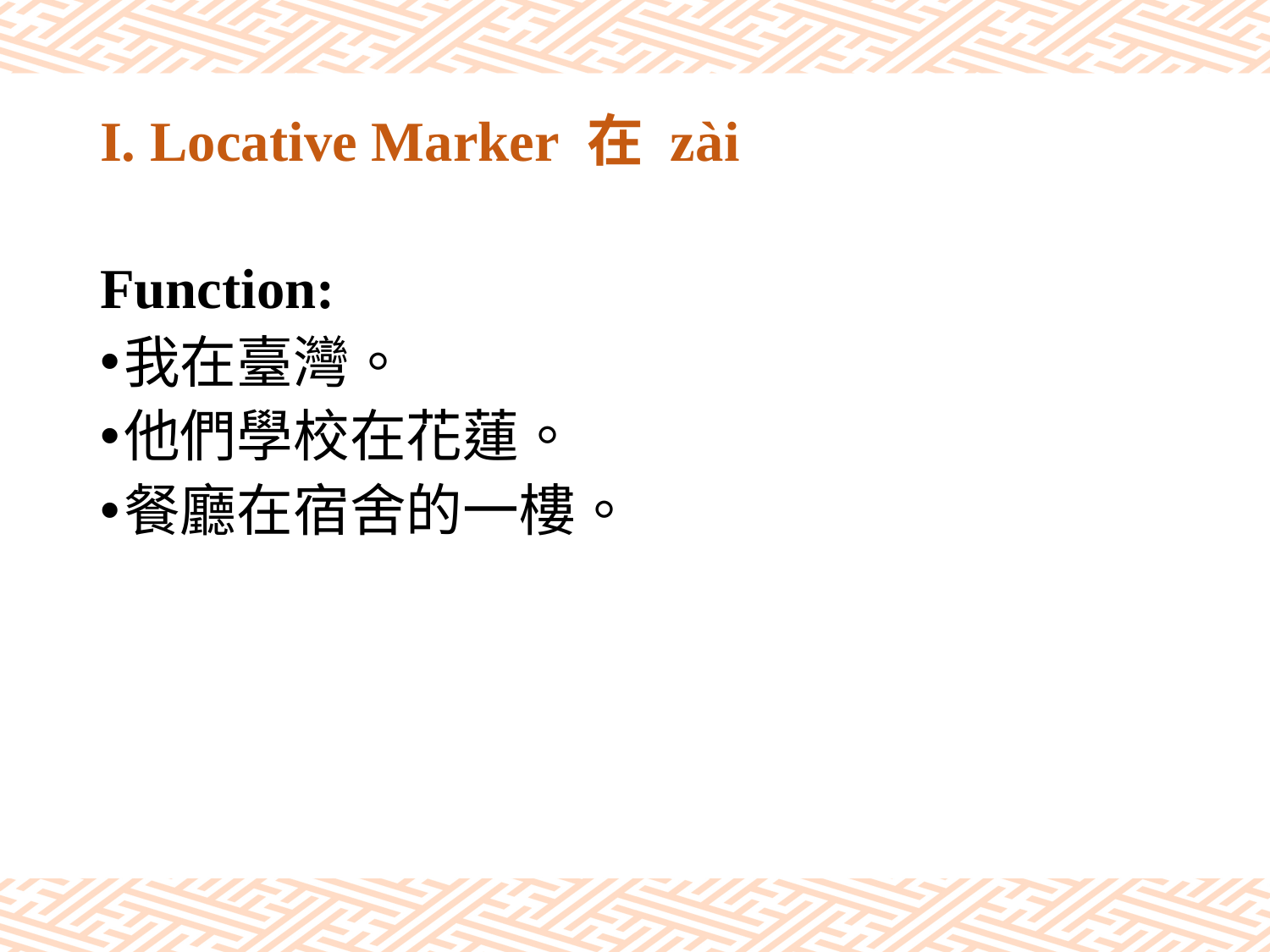

# I. Locative Marker 在 zài
Function:
我在臺灣。
他們學校在花蓮。
餐廳在宿舍的一樓。